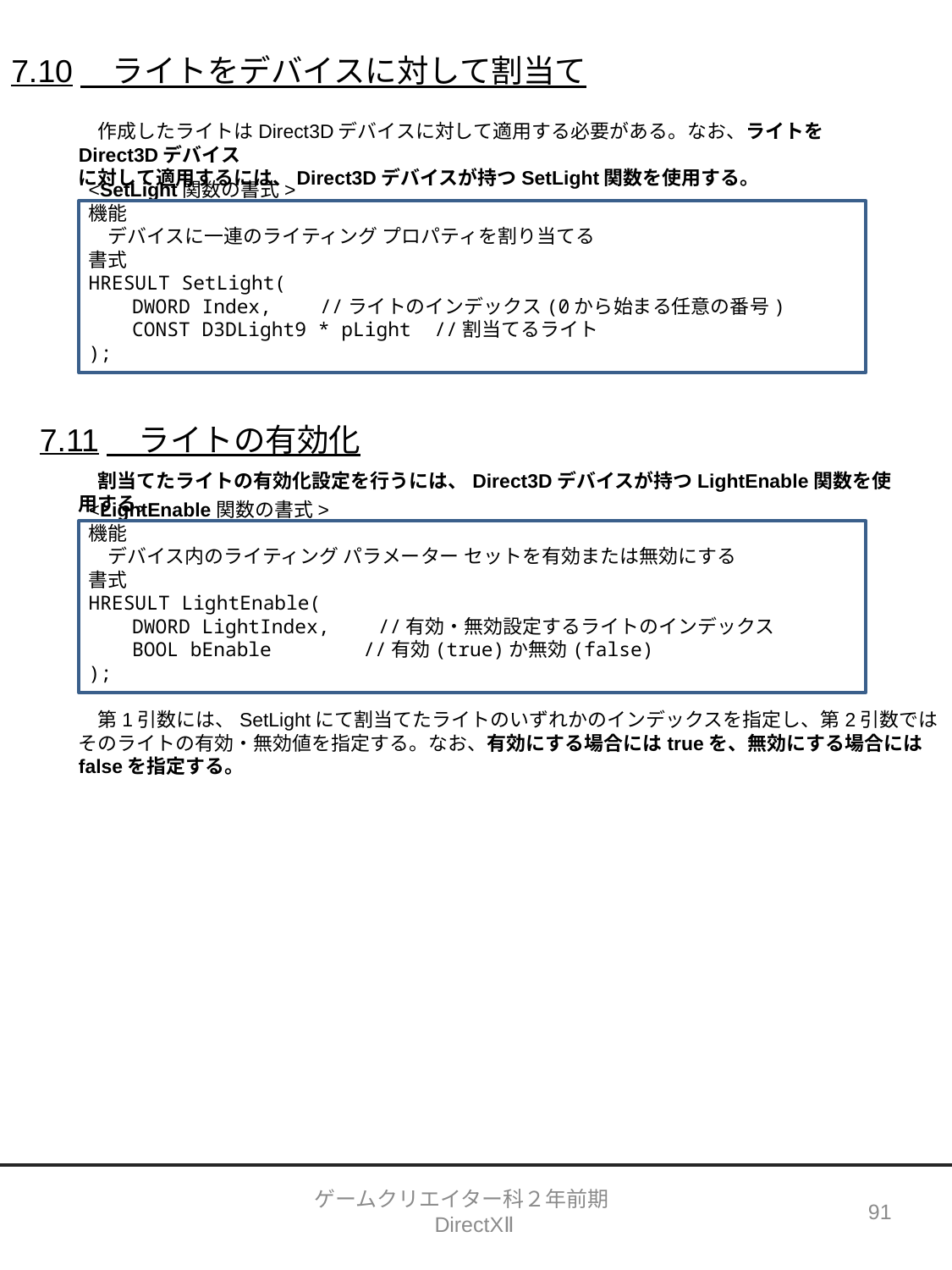

7.10　ライトをデバイスに対して割当て
　作成したライトはDirect3Dデバイスに対して適用する必要がある。なお、ライトをDirect3Dデバイス
に対して適用するには、Direct3Dデバイスが持つSetLight関数を使用する。
<SetLight関数の書式>
機能
　デバイスに一連のライティング プロパティを割り当てる
書式
HRESULT SetLight(
　　DWORD Index,　　//ライトのインデックス(0から始まる任意の番号)
　　CONST D3DLight9 * pLight  //割当てるライト
);

7.11　ライトの有効化
　割当てたライトの有効化設定を行うには、Direct3Dデバイスが持つLightEnable関数を使用する。
<LightEnable関数の書式>
機能
　デバイス内のライティング パラメーター セットを有効または無効にする
書式
HRESULT LightEnable(
　　DWORD LightIndex,　　//有効・無効設定するライトのインデックス
　　BOOL bEnable　　　　 //有効(true)か無効(false)
);

　第1引数には、SetLightにて割当てたライトのいずれかのインデックスを指定し、第2引数では
そのライトの有効・無効値を指定する。なお、有効にする場合にはtrueを、無効にする場合には
falseを指定する。
ゲームクリエイター科２年前期　DirectXⅡ
91